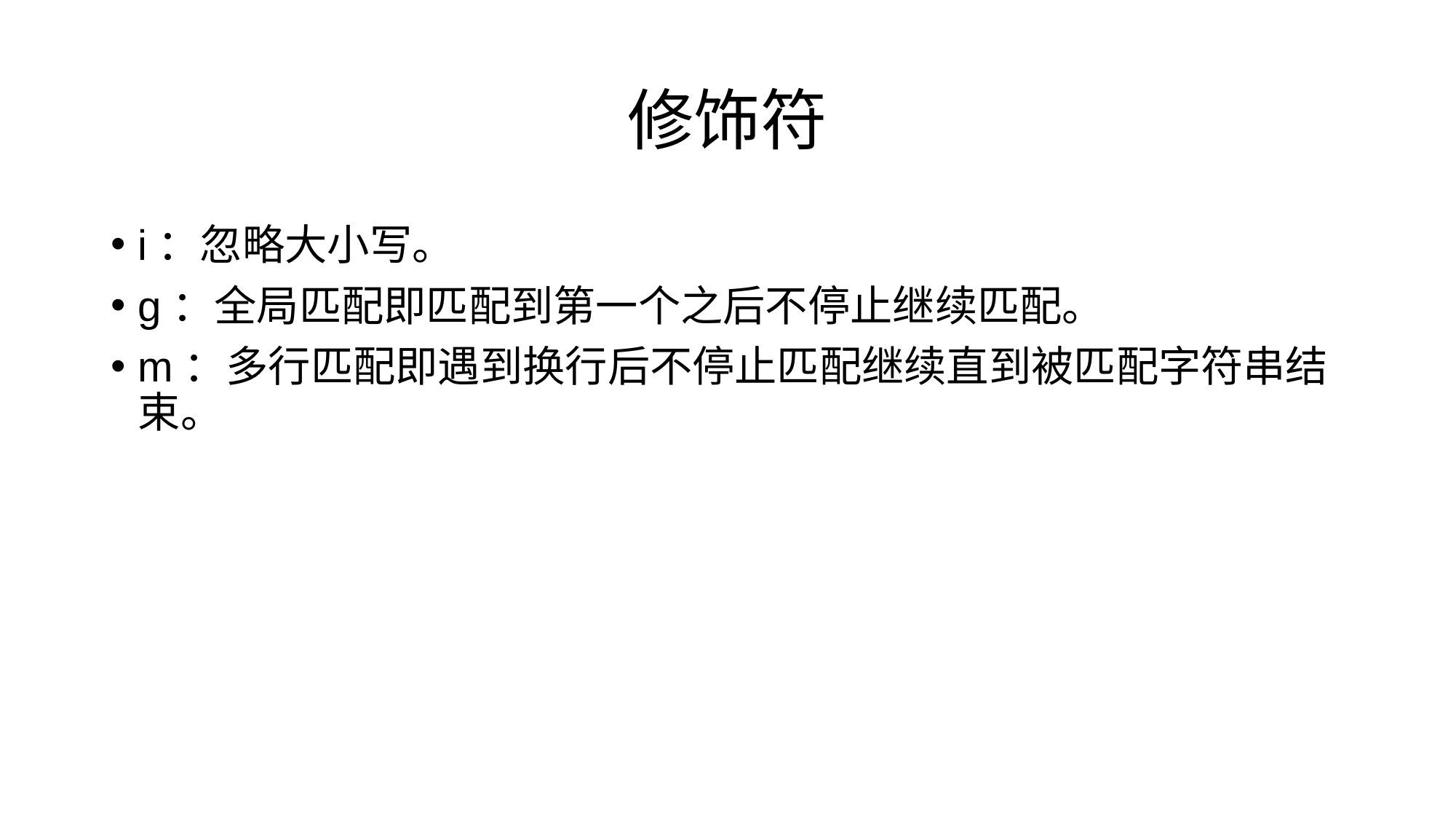

# 修饰符
i：忽略大小写。
g：全局匹配即匹配到第一个之后不停止继续匹配。
m：多行匹配即遇到换行后不停止匹配继续直到被匹配字符串结束。